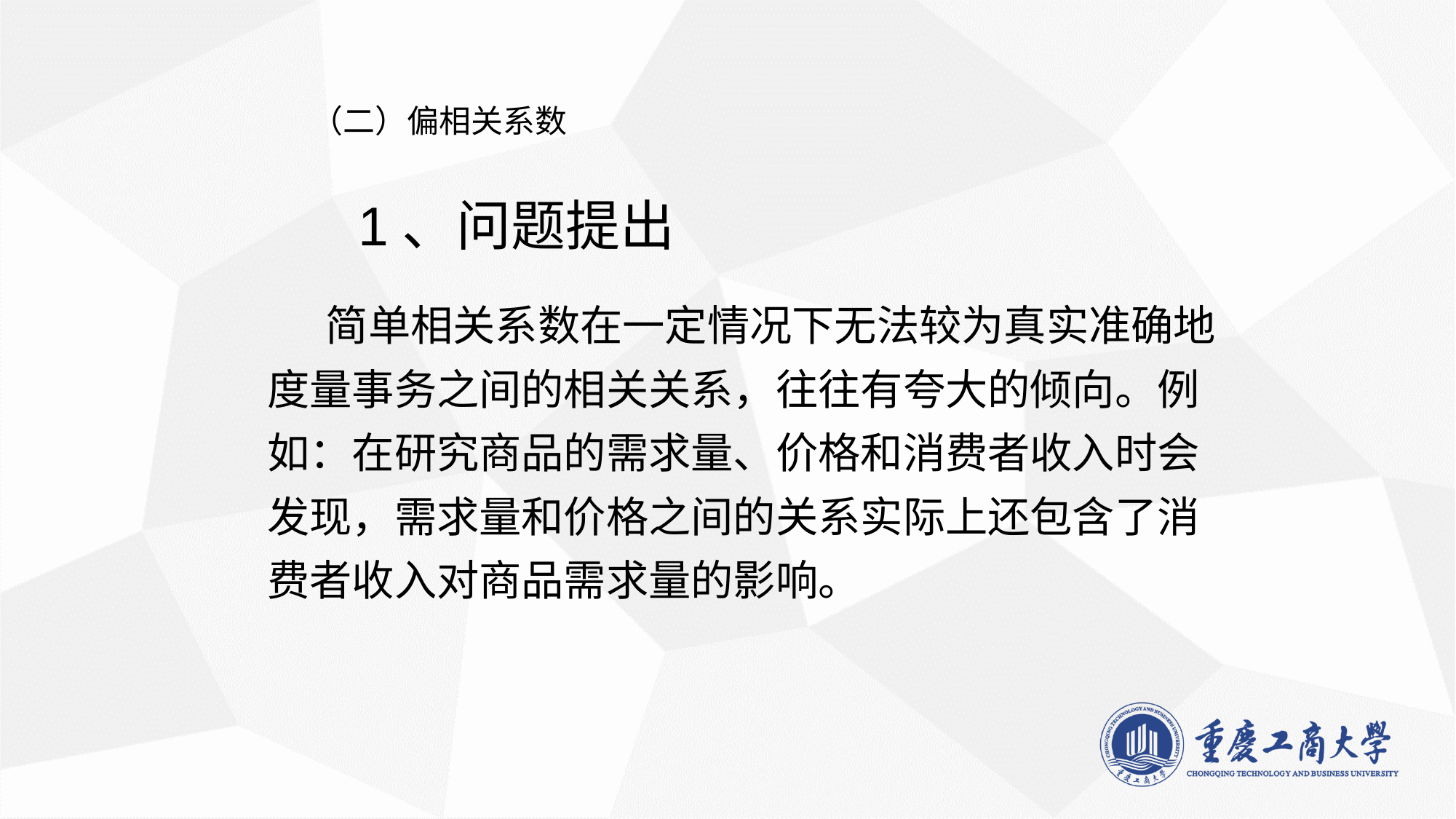

# （二）偏相关系数
     1、问题提出
        简单相关系数在一定情况下无法较为真实准确地度量事务之间的相关关系，往往有夸大的倾向。例如：在研究商品的需求量、价格和消费者收入时会发现，需求量和价格之间的关系实际上还包含了消费者收入对商品需求量的影响。